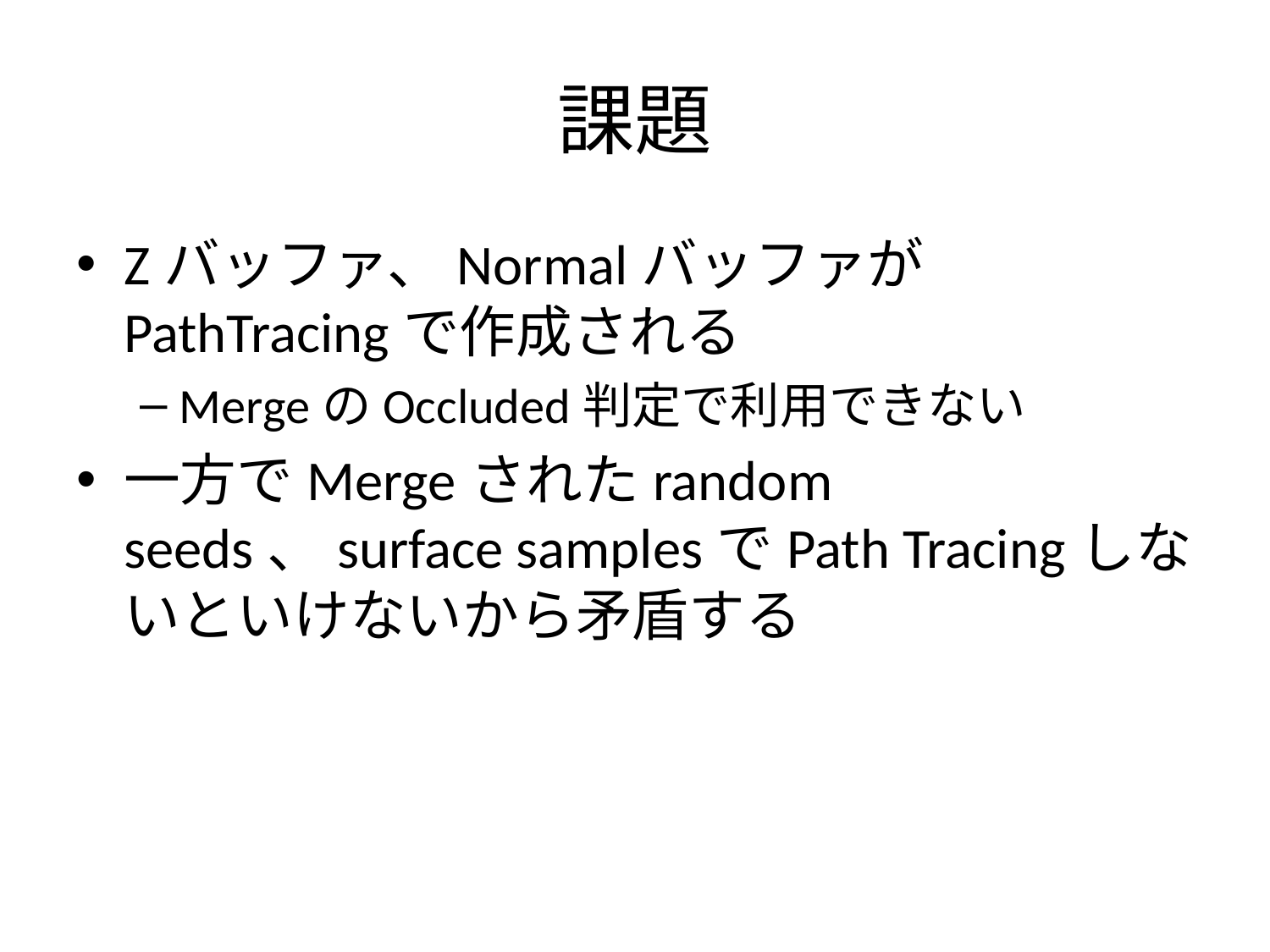

# 課題
Zバッファ、NormalバッファがPathTracingで作成される
MergeのOccluded判定で利用できない
一方でMergeされたrandom seeds、surface samplesでPath Tracingしないといけないから矛盾する